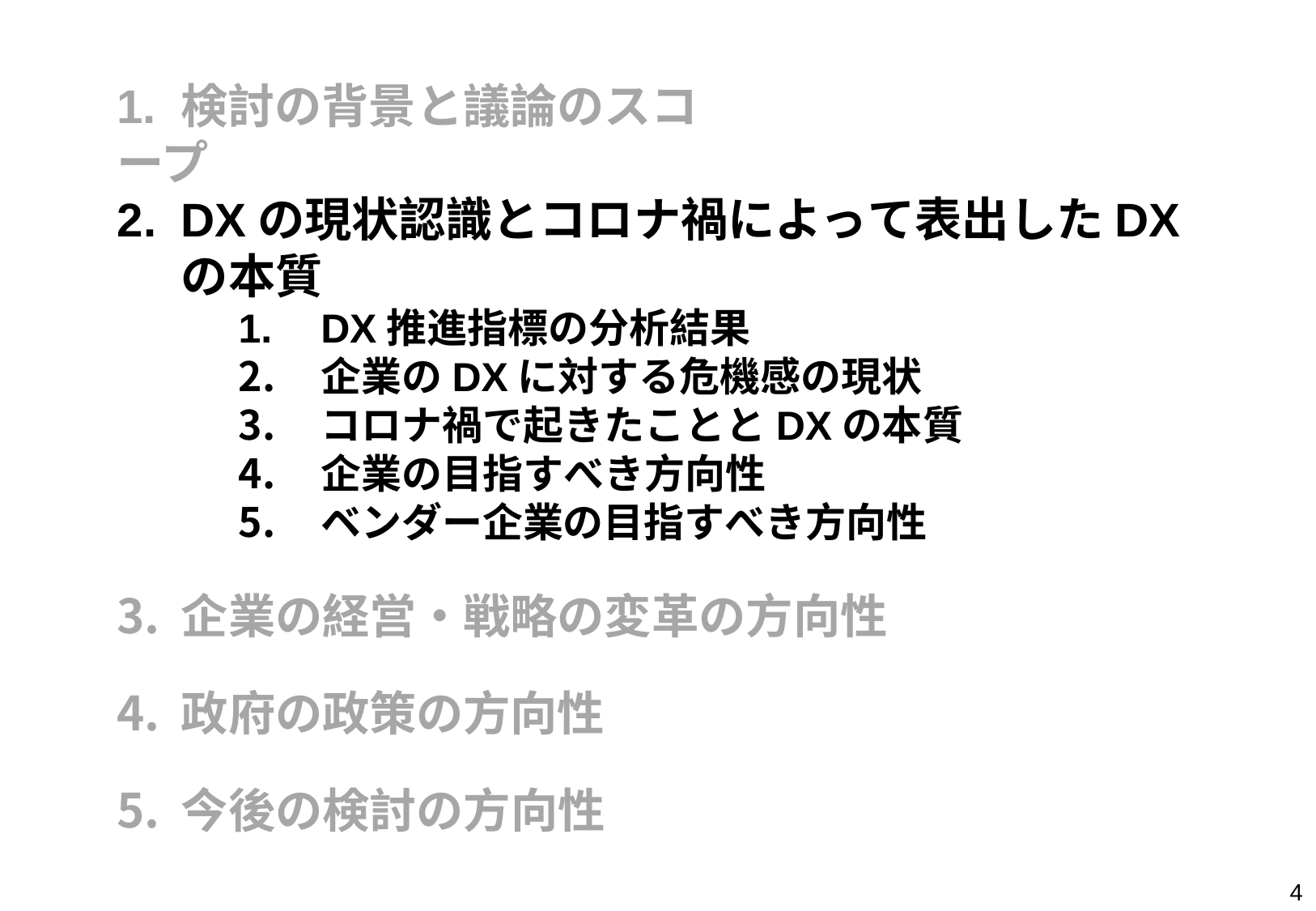

# 1. 検討の背景と議論のスコープ
DXの現状認識とコロナ禍によって表出したDXの本質
DX推進指標の分析結果
企業のDXに対する危機感の現状
コロナ禍で起きたこととDXの本質
企業の目指すべき方向性
ベンダー企業の目指すべき方向性

企業の経営・戦略の変革の方向性

政府の政策の方向性

今後の検討の方向性
4